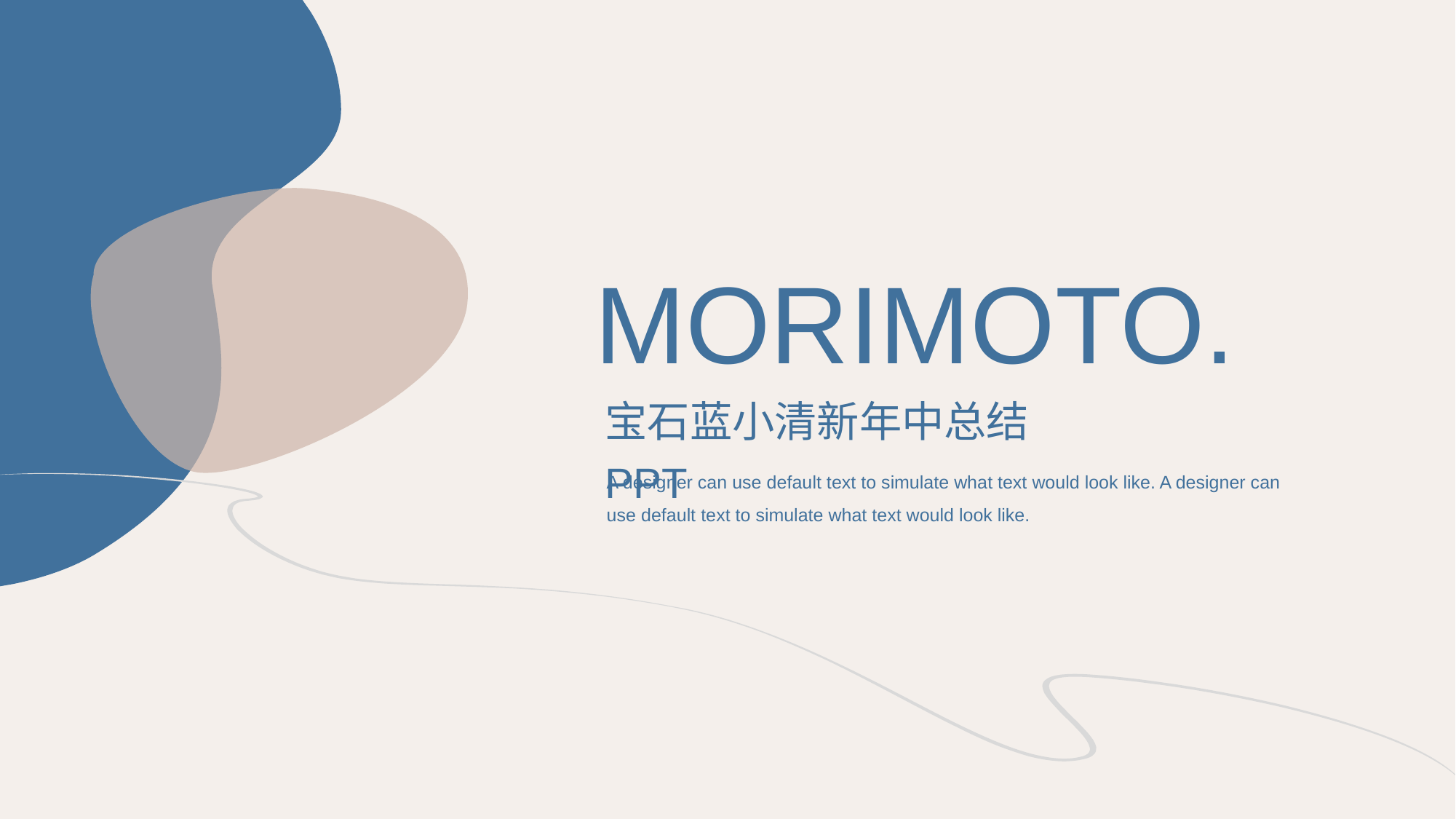

MORIMOTO.
宝石蓝小清新年中总结PPT
A designer can use default text to simulate what text would look like. A designer can use default text to simulate what text would look like.